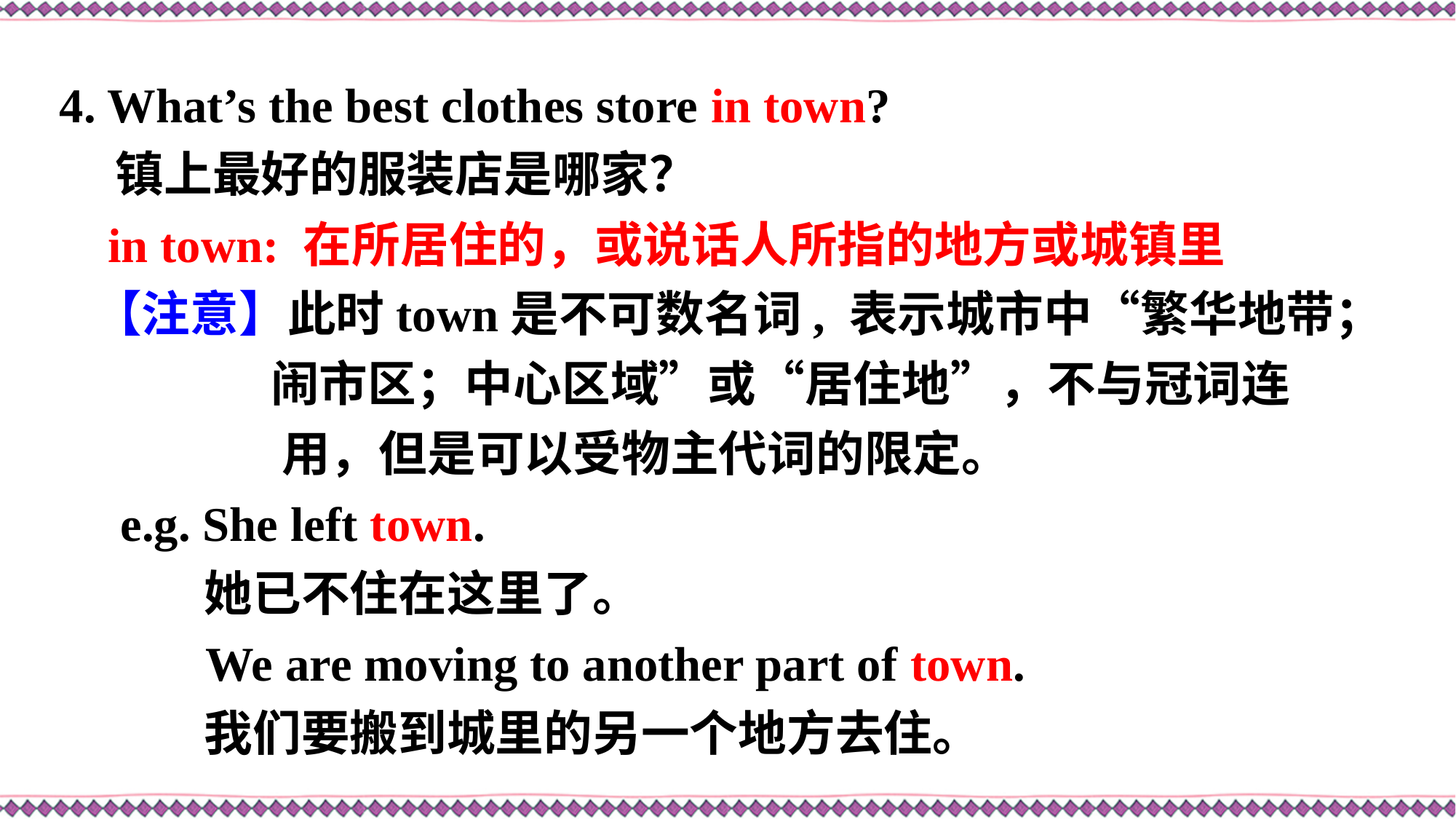

4. What’s the best clothes store in town?
    镇上最好的服装店是哪家？
    in town: 在所居住的，或说话人所指的地方或城镇里
  【注意】此时town是不可数名词, 表示城市中“繁华地带；
                  闹市区；中心区域”或“居住地”，不与冠词连
                   用，但是可以受物主代词的限定。
     e.g. She left town.
            她已不住在这里了。
            We are moving to another part of town.
            我们要搬到城里的另一个地方去住。